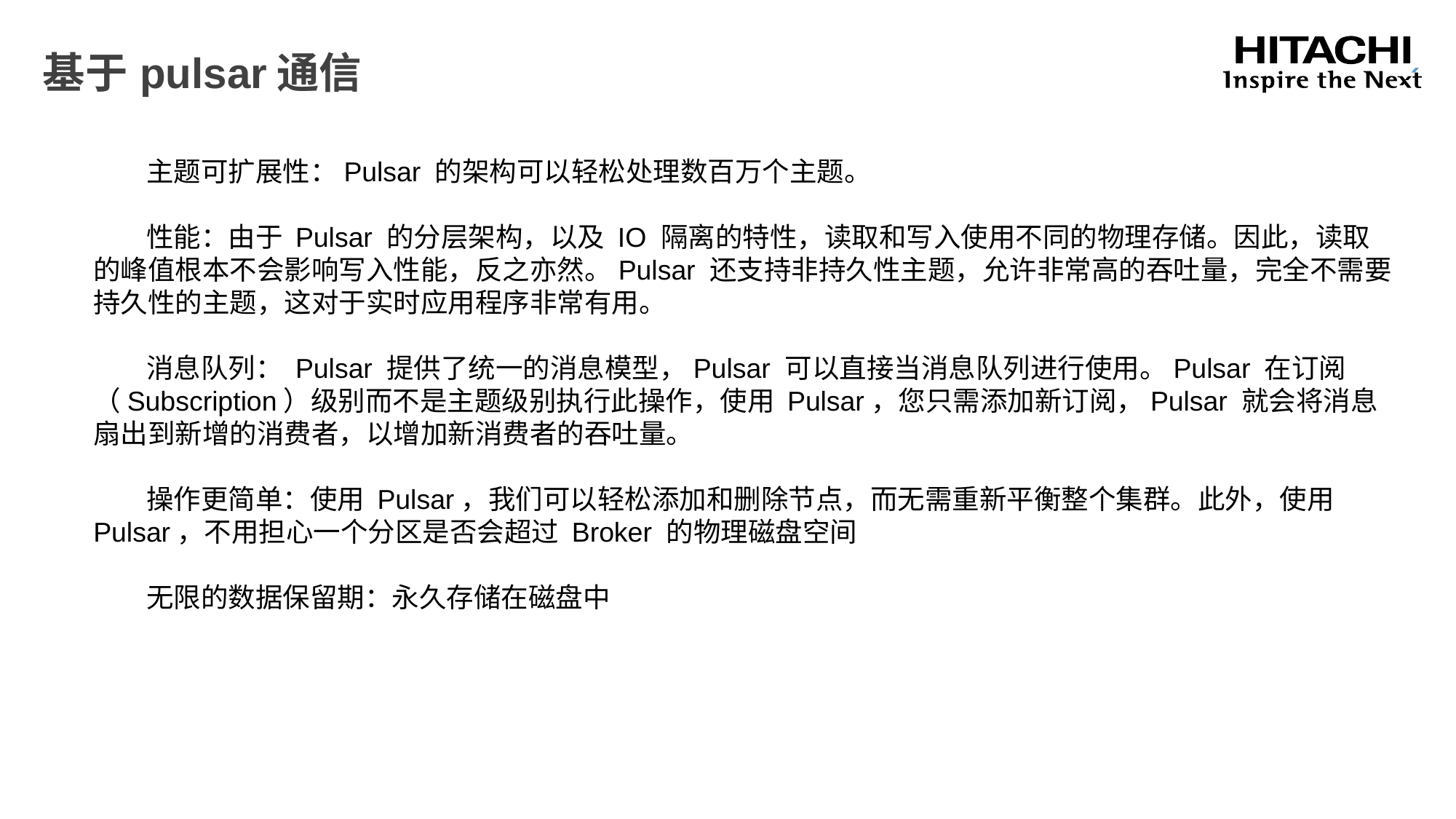

基于pulsar通信
主题可扩展性：Pulsar 的架构可以轻松处理数百万个主题。

性能：由于 Pulsar 的分层架构，以及 IO 隔离的特性，读取和写入使用不同的物理存储。因此，读取的峰值根本不会影响写入性能，反之亦然。Pulsar 还支持非持久性主题，允许非常高的吞吐量，完全不需要持久性的主题，这对于实时应用程序非常有用。

消息队列： Pulsar 提供了统一的消息模型，Pulsar 可以直接当消息队列进行使用。Pulsar 在订阅（Subscription）级别而不是主题级别执行此操作，使用 Pulsar，您只需添加新订阅，Pulsar 就会将消息扇出到新增的消费者，以增加新消费者的吞吐量。

操作更简单：使用 Pulsar，我们可以轻松添加和删除节点，而无需重新平衡整个集群。此外，使用 Pulsar，不用担心一个分区是否会超过 Broker 的物理磁盘空间

无限的数据保留期：永久存储在磁盘中